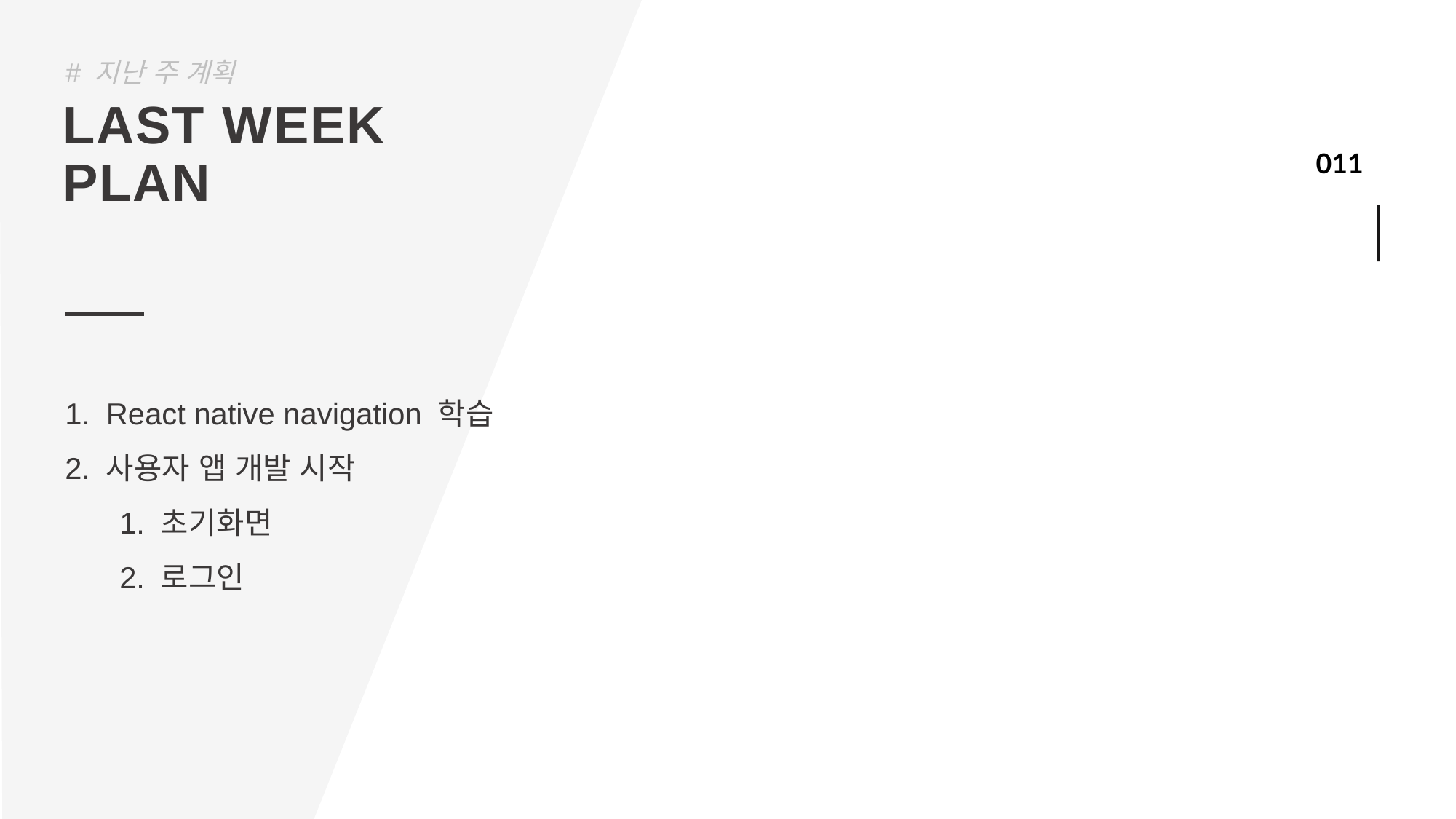

# 지난 주 계획
LAST WEEK
PLAN
React native navigation 학습
사용자 앱 개발 시작
초기화면
로그인